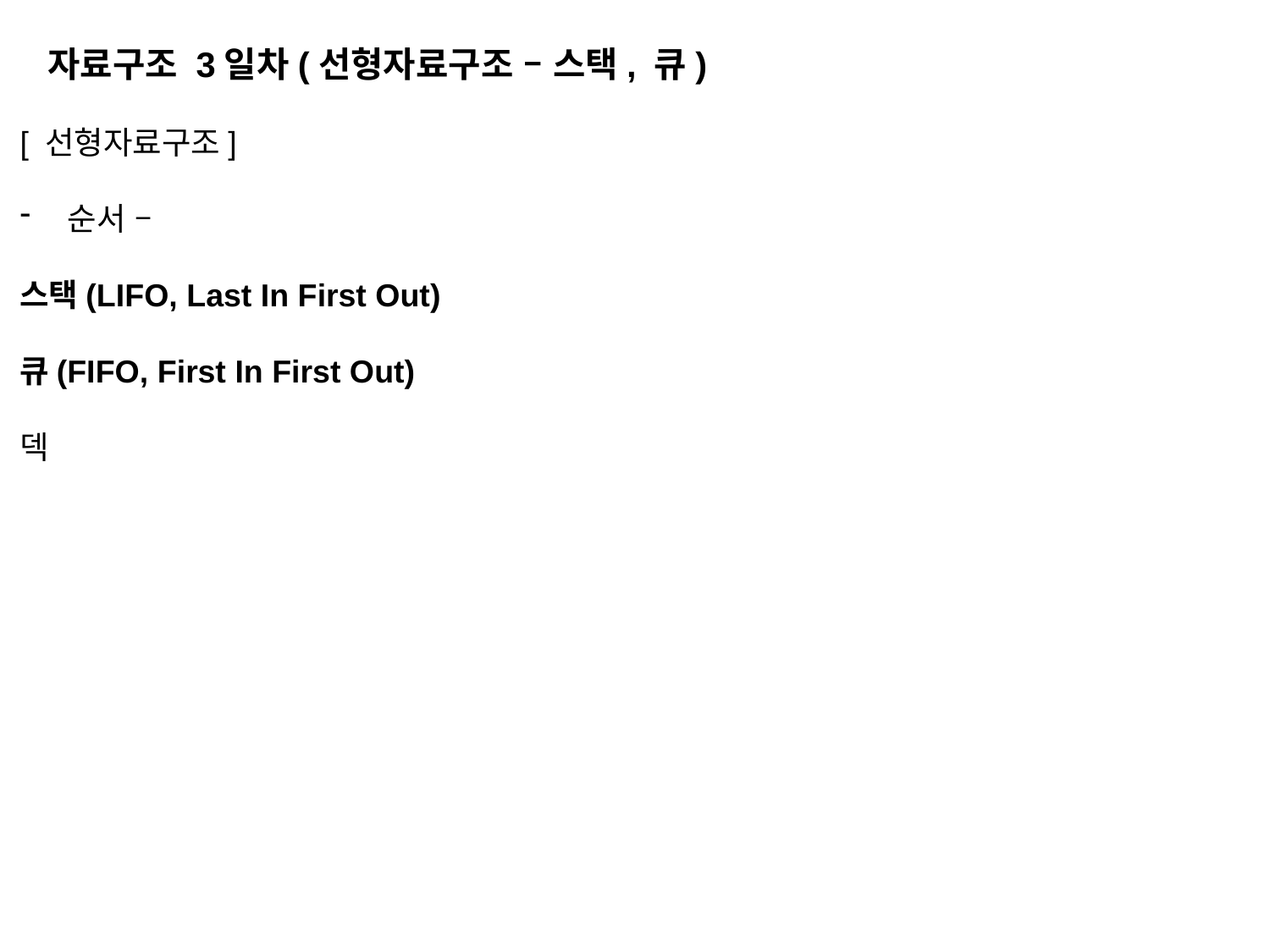

자료구조 3일차(선형자료구조 – 스택, 큐)
[ 선형자료구조]

순서 –

스택(LIFO, Last In First Out)

큐(FIFO, First In First Out)

덱